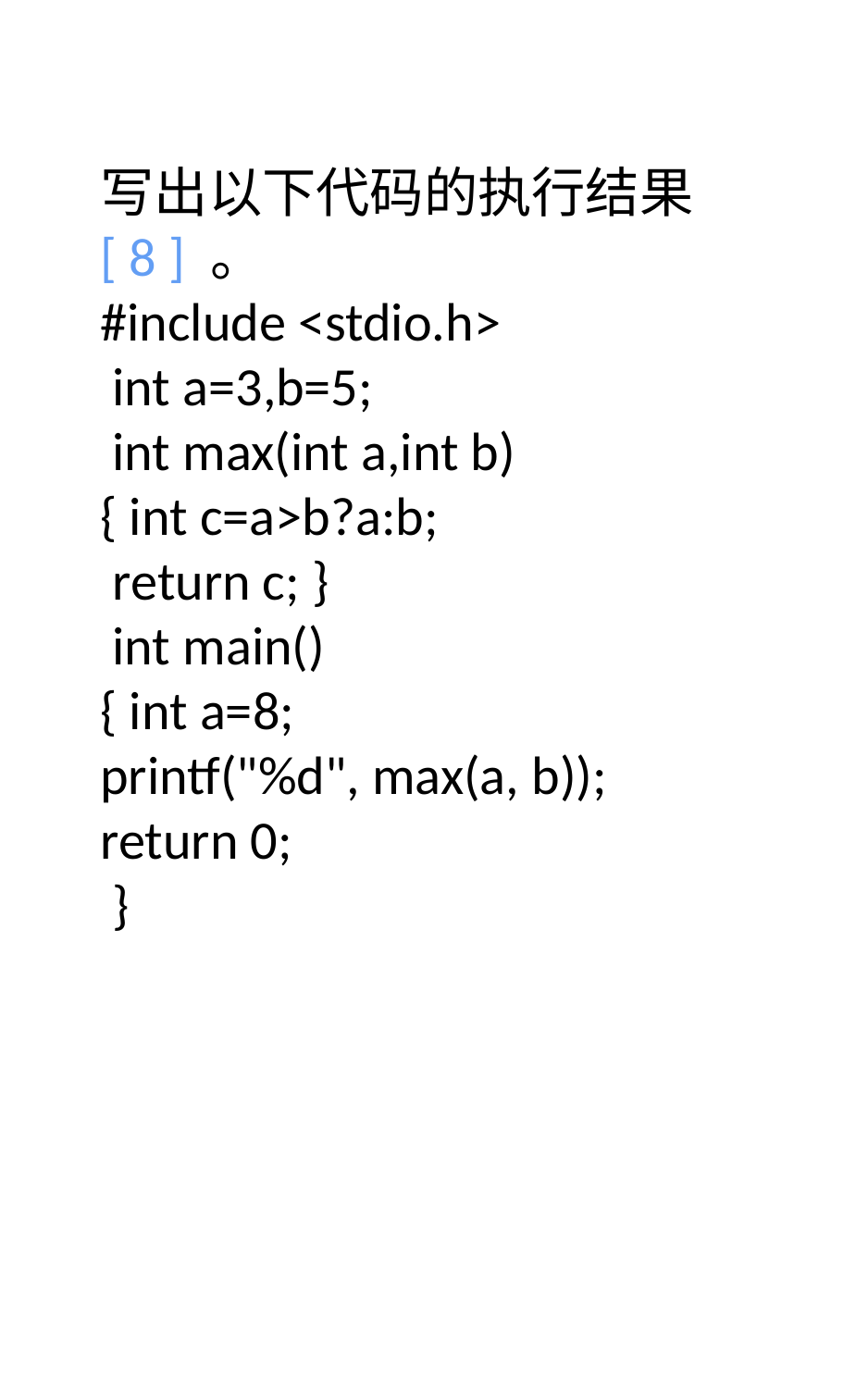

写出以下代码的执行结果 [ 8 ] 。
#include <stdio.h>
 int a=3,b=5;
 int max(int a,int b)
{ int c=a>b?a:b;
 return c; }
 int main()
{ int a=8;
printf("%d", max(a, b));
return 0;
 }